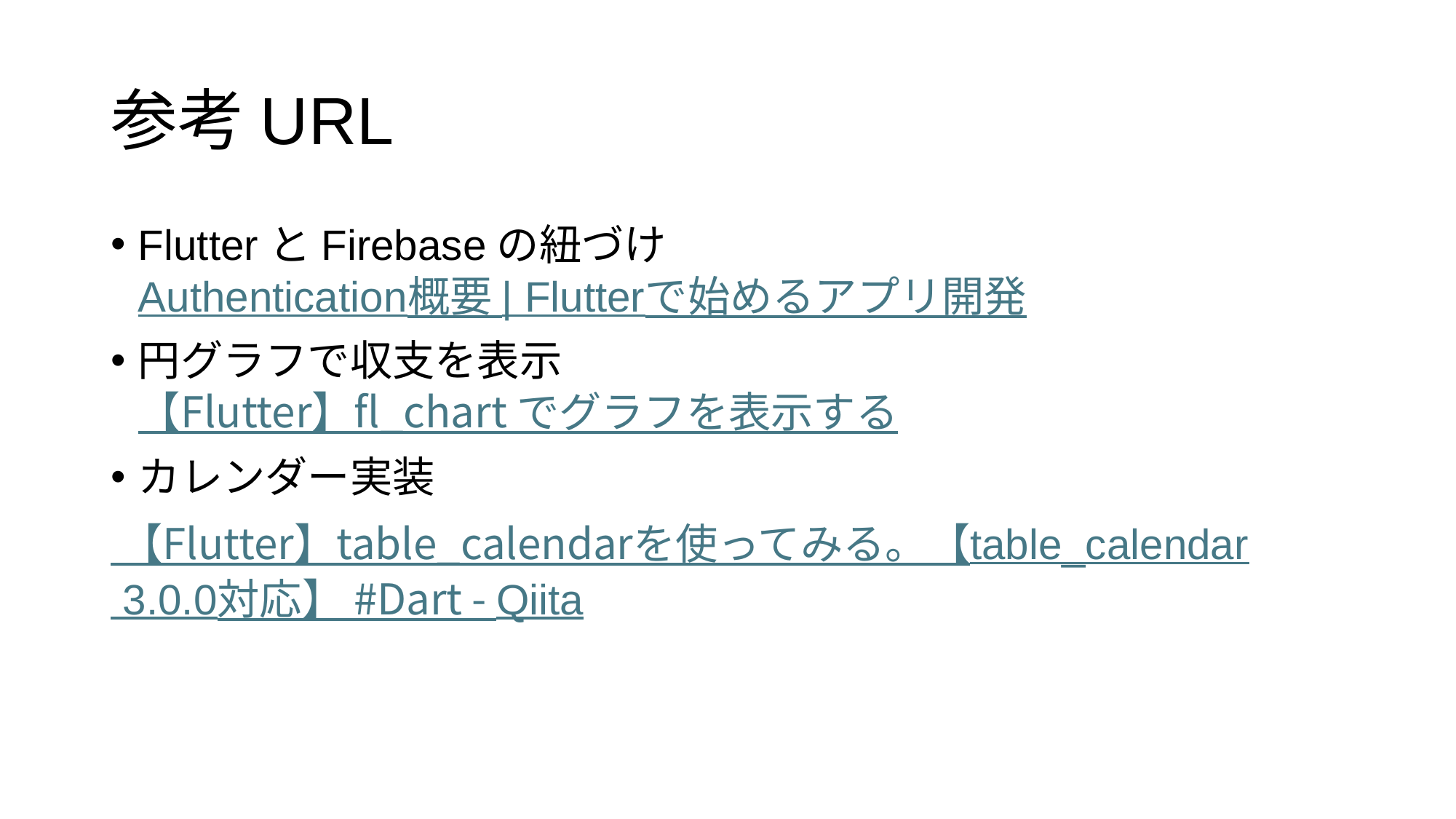

# 参考URL
FlutterとFirebaseの紐づけ
Authentication概要 | Flutterで始めるアプリ開発
円グラフで収支を表示
【Flutter】fl_chart でグラフを表示する
カレンダー実装
 【Flutter】table_calendarを使ってみる。【table_calendar 3.0.0対応】 #Dart - Qiita